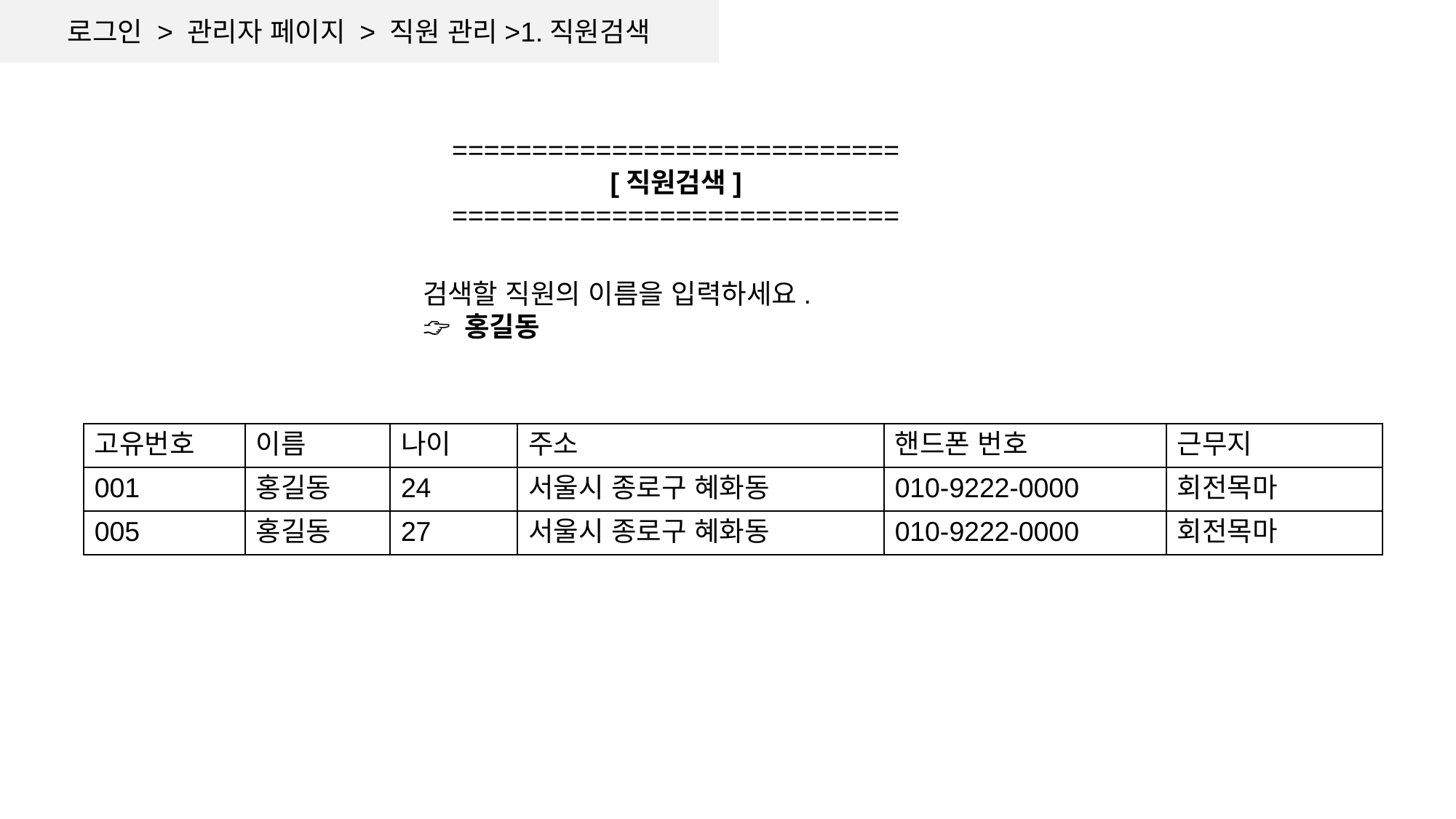

로그인 > 관리자 페이지 > 직원 관리>1.직원검색

============================
[직원검색]
============================

검색할 직원의 이름을 입력하세요.
👉 홍길동
| 고유번호​ | 이름​ | 나이​ | 주소​ | 핸드폰 번호​ | 근무지​ |
| --- | --- | --- | --- | --- | --- |
| 001​ | 홍길동​ | 24​ | 서울시 종로구 혜화동​ | 010-9222-0000​ | 회전목마​ |
| 005​ | 홍길동​ | 27​ | 서울시 종로구 혜화동​ | 010-9222-0000​ | 회전목마​ |